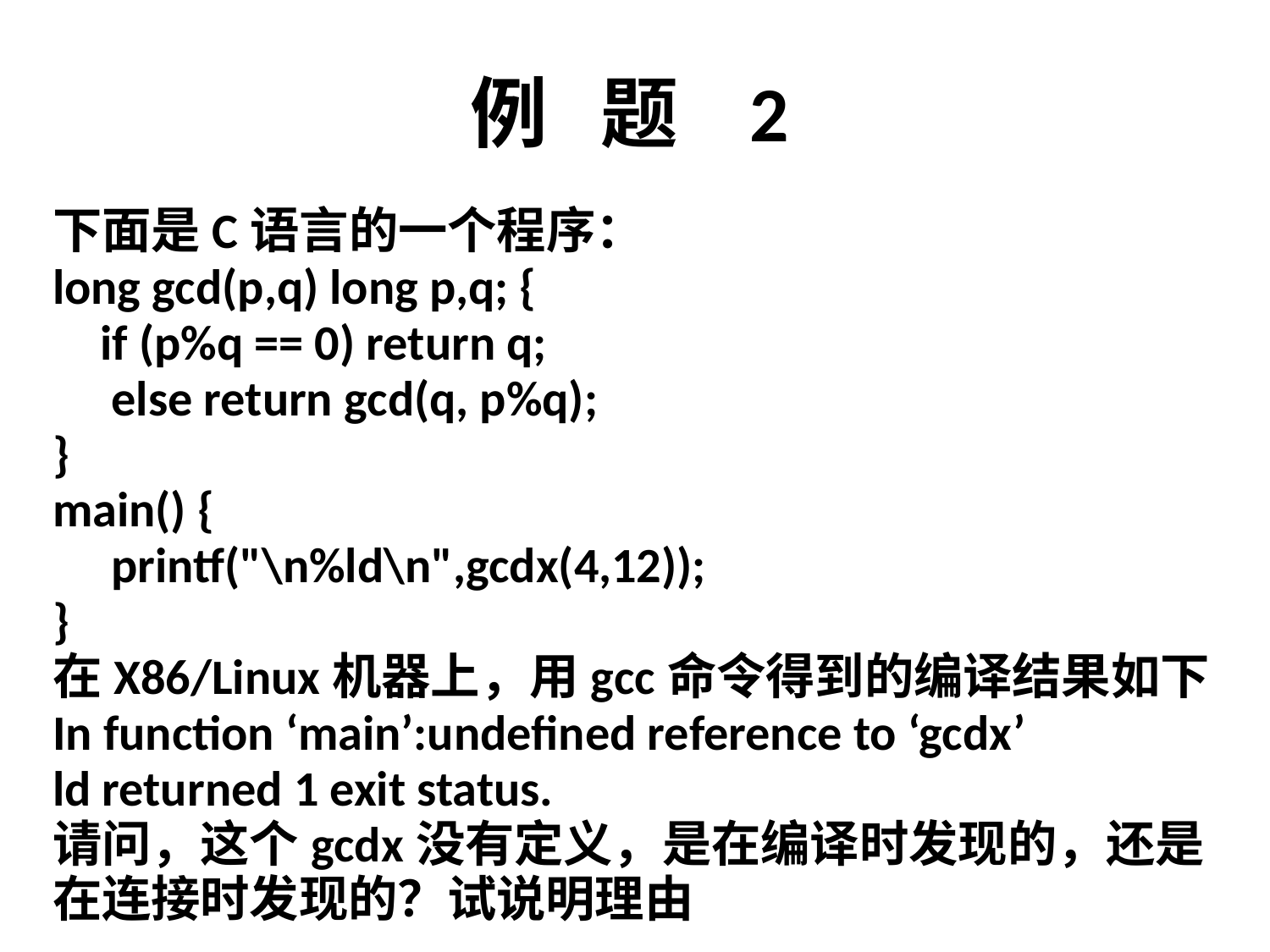

# 例   题   2
下面是C语言的一个程序：
long gcd(p,q) long p,q; {
	if (p%q == 0) return q;
	 else return gcd(q, p%q);
}
main() {
	 printf("\n%ld\n",gcdx(4,12));
}
在X86/Linux机器上，用gcc命令得到的编译结果如下
In function ‘main’:undefined reference to ‘gcdx’
ld returned 1 exit status.
请问，这个gcdx没有定义，是在编译时发现的，还是
在连接时发现的？试说明理由